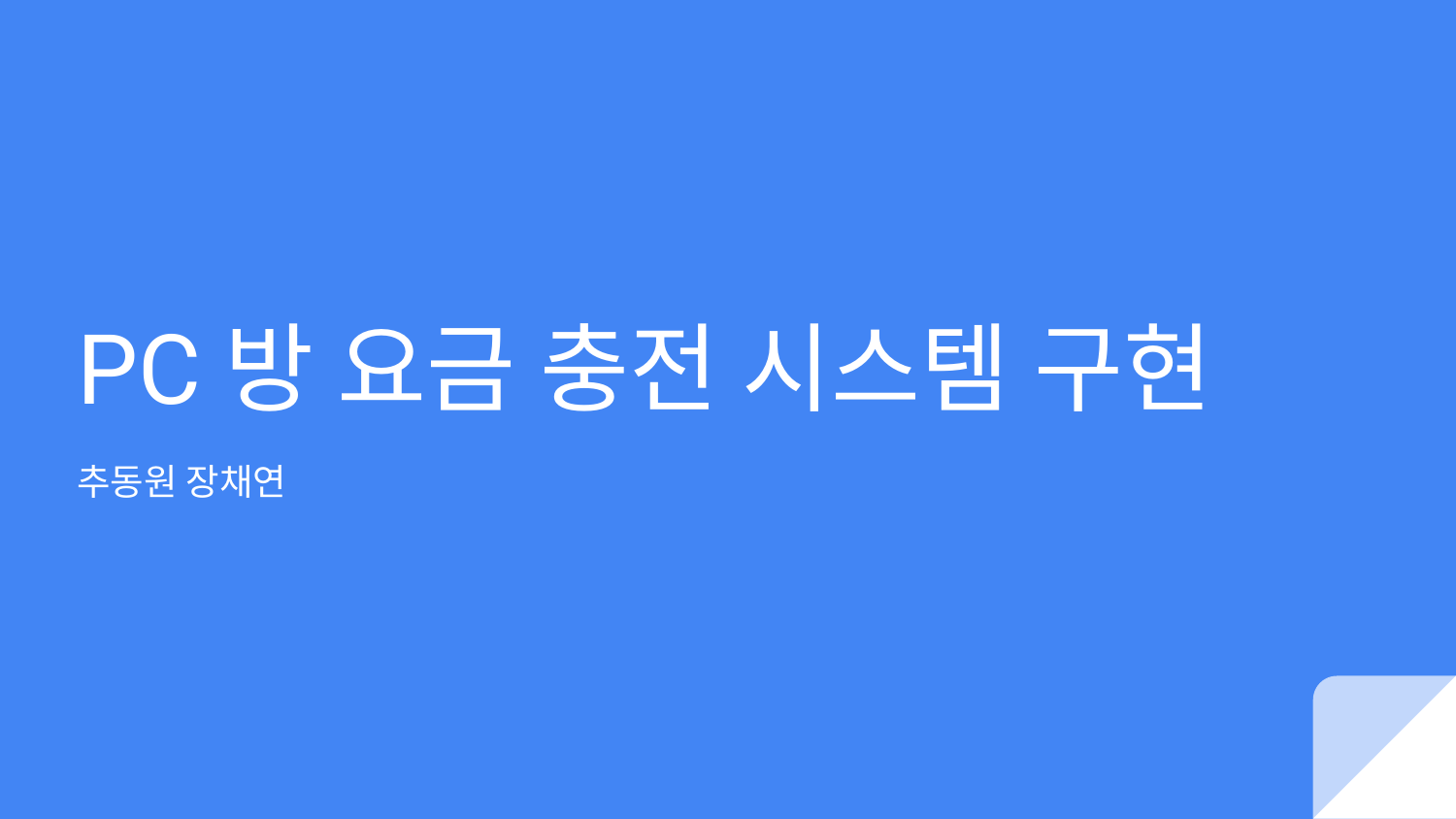

# PC방 요금 충전 시스템 구현
추동원 장채연